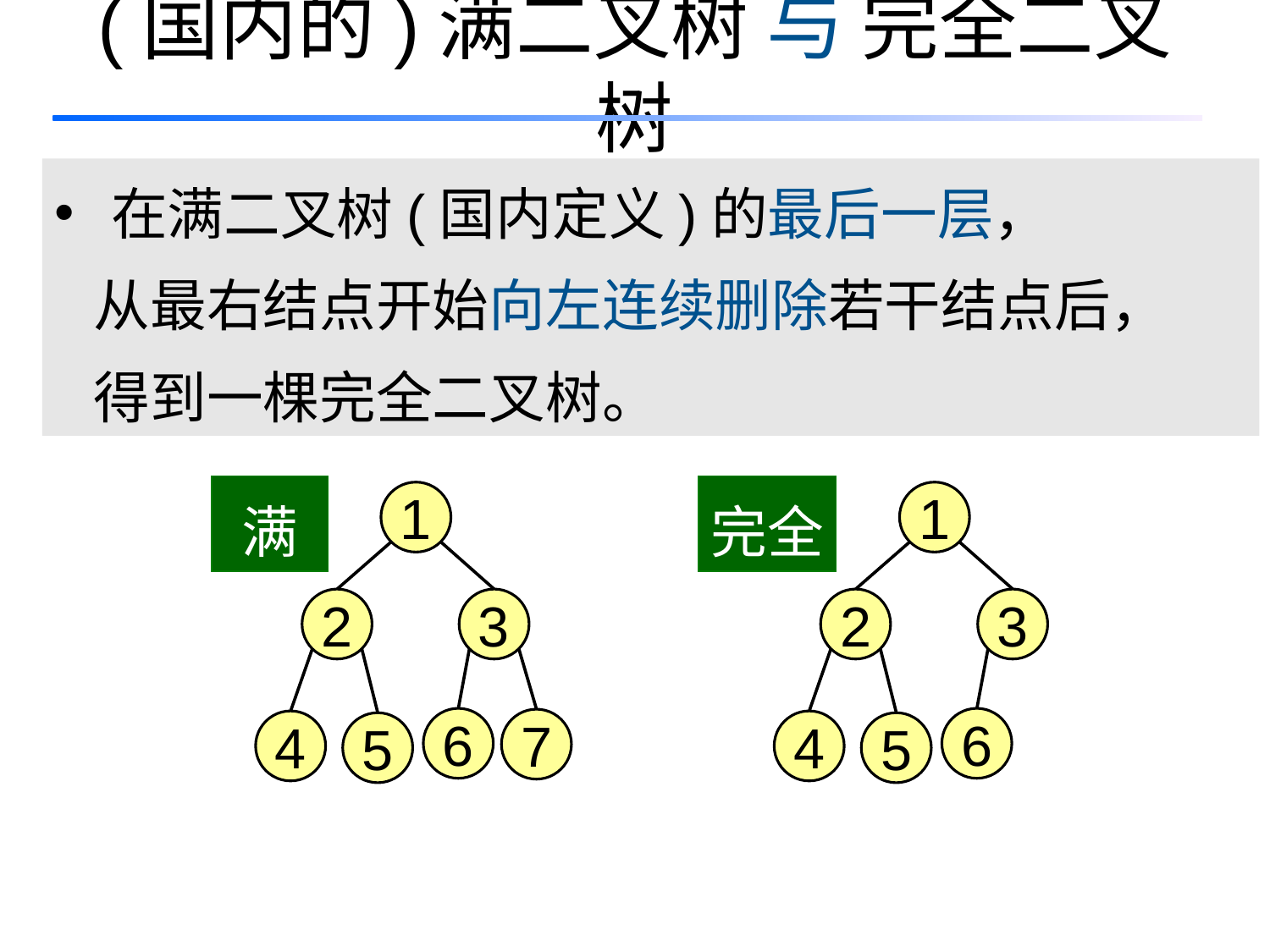

(国内的)满二叉树 与 完全二叉树

 在满二叉树(国内定义)的最后一层，
  从最右结点开始向左连续删除若干结点后，
  得到一棵完全二叉树。
满
完全
1
1
2
3
2
3
6
6
7
4
4
5
5